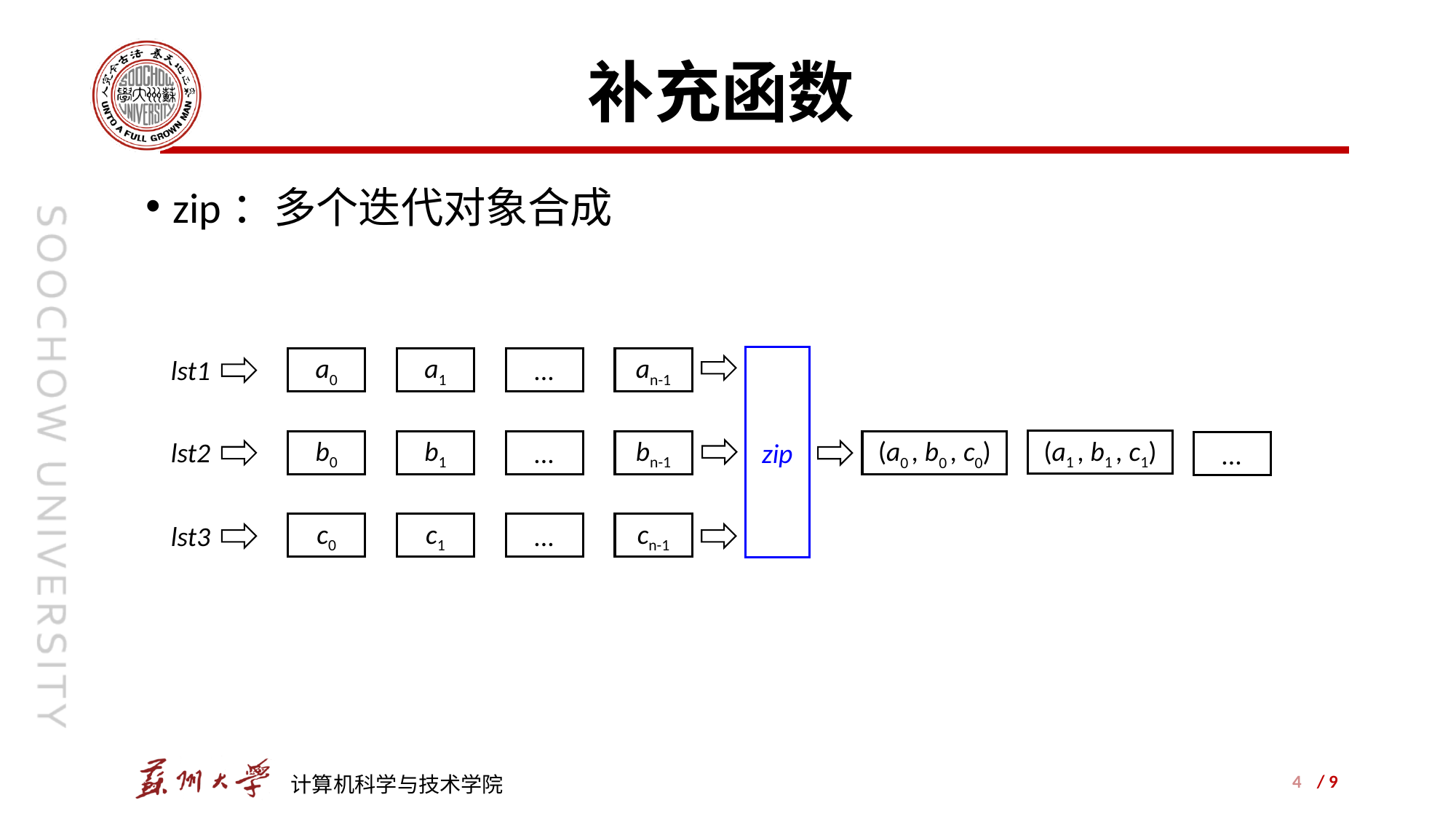

# 补充函数
zip：多个迭代对象合成
zip
lst1
a0
a1
...
an-1

lst2
(a1 , b1 , c1)
bn-1
b0
b1
...
(a0 , b0 , c0)
...

lst3
c0
c1
...
cn-1

4